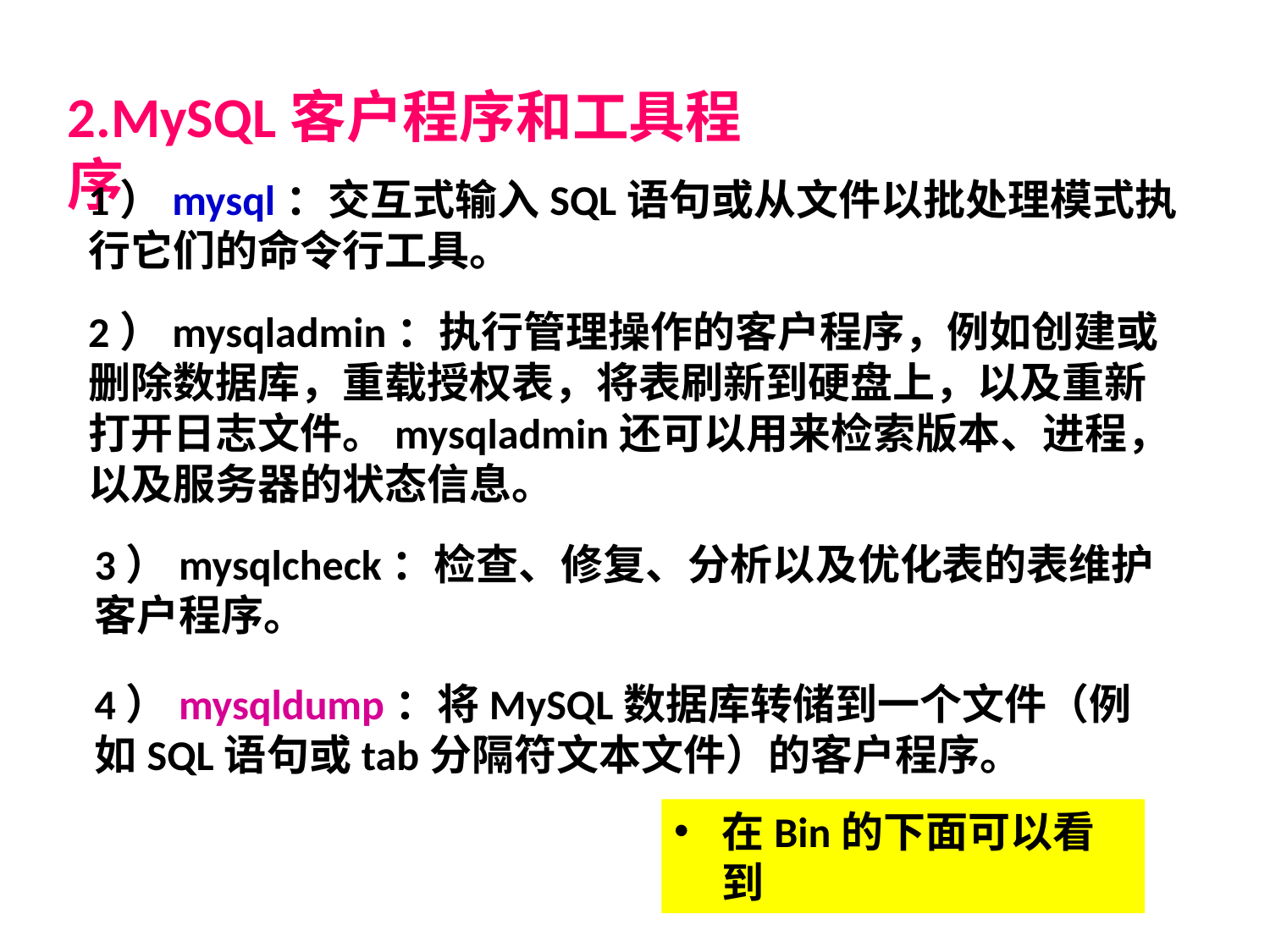

2.MySQL客户程序和工具程序
1）mysql：交互式输入SQL语句或从文件以批处理模式执行它们的命令行工具。
2）mysqladmin：执行管理操作的客户程序，例如创建或删除数据库，重载授权表，将表刷新到硬盘上，以及重新打开日志文件。mysqladmin还可以用来检索版本、进程，以及服务器的状态信息。
3）mysqlcheck：检查、修复、分析以及优化表的表维护客户程序。

4）mysqldump：将MySQL数据库转储到一个文件（例如SQL语句或tab分隔符文本文件）的客户程序。

在Bin的下面可以看到